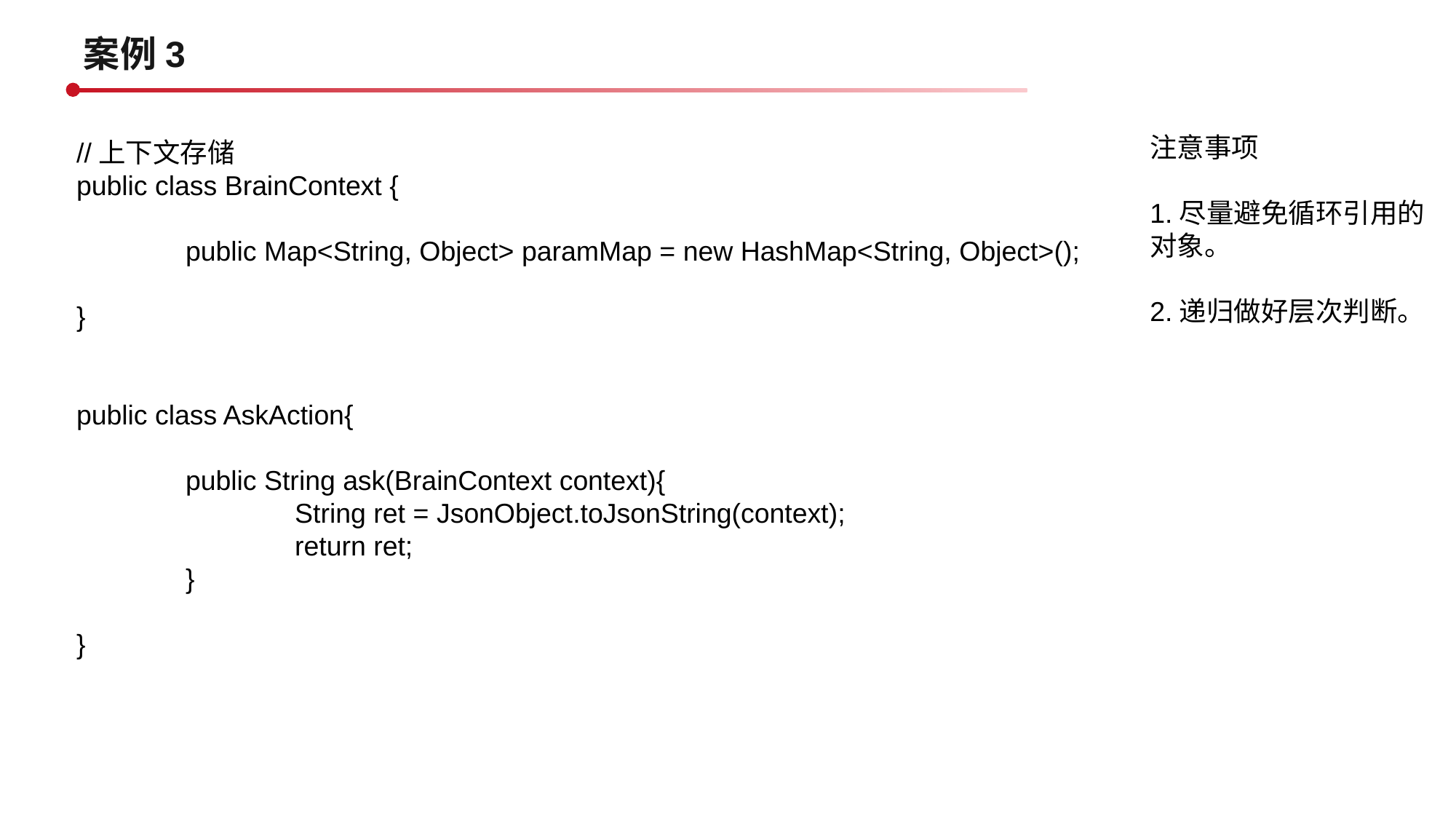

案例3

注意事项

1.尽量避免循环引用的对象。

2.递归做好层次判断。
//上下文存储
public class BrainContext {

	public Map<String, Object> paramMap = new HashMap<String, Object>();

}

public class AskAction{

	public String ask(BrainContext context){
		String ret = JsonObject.toJsonString(context);
		return ret;
	}

}